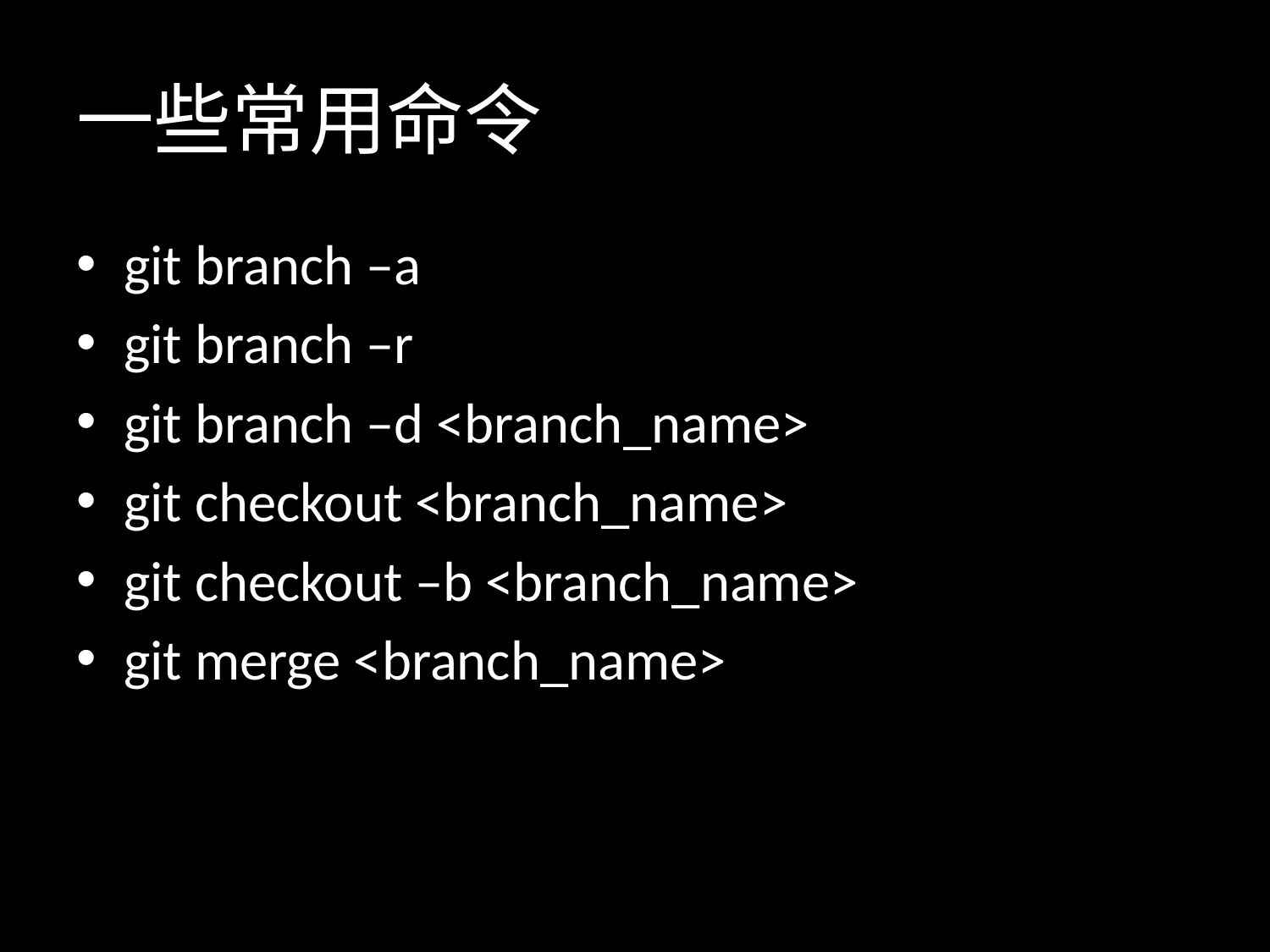

# 一些常用命令
git branch –a
git branch –r
git branch –d <branch_name>
git checkout <branch_name>
git checkout –b <branch_name>
git merge <branch_name>